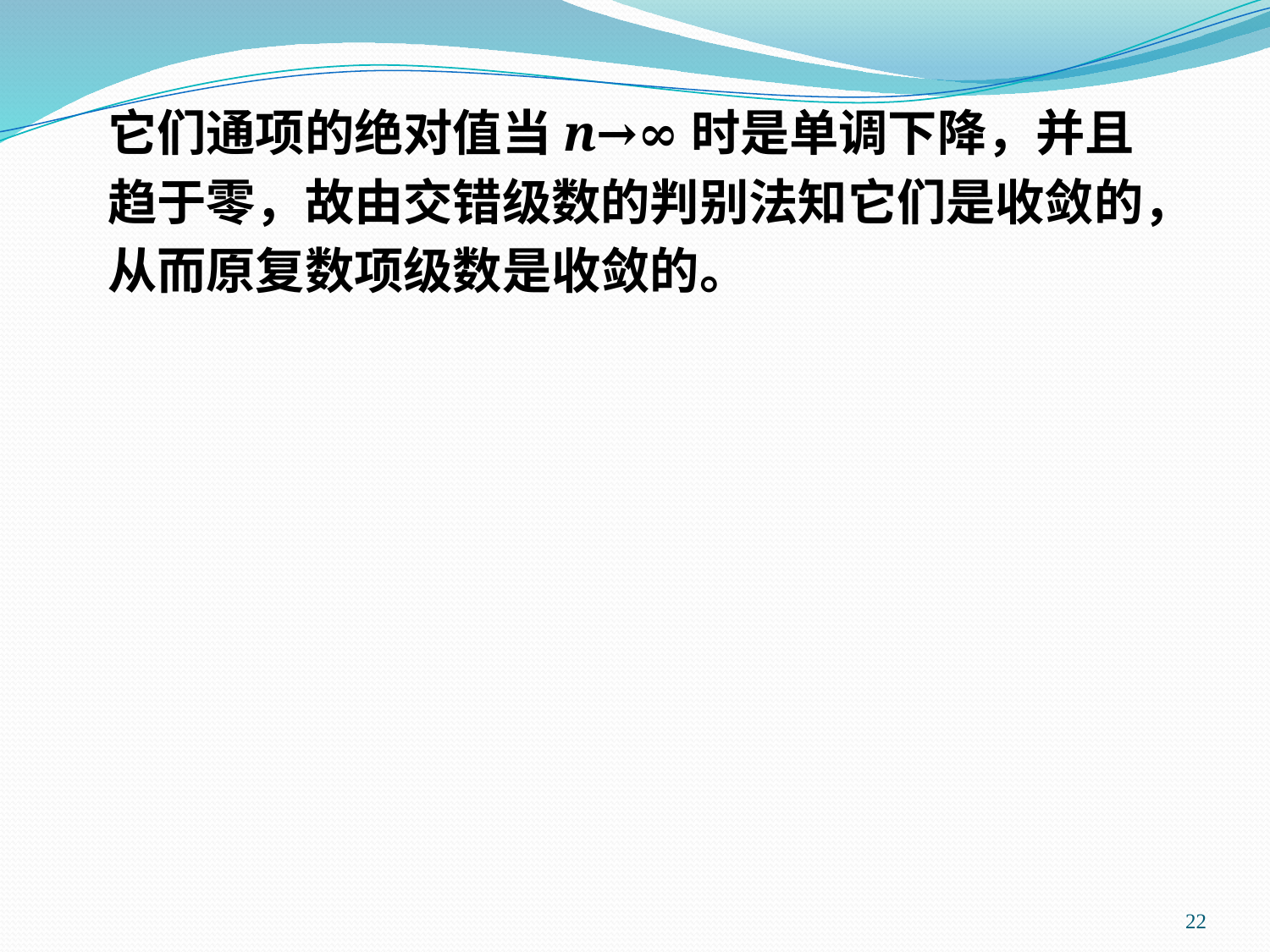

它们通项的绝对值当n→∞时是单调下降，并且
趋于零，故由交错级数的判别法知它们是收敛的，
从而原复数项级数是收敛的。
22